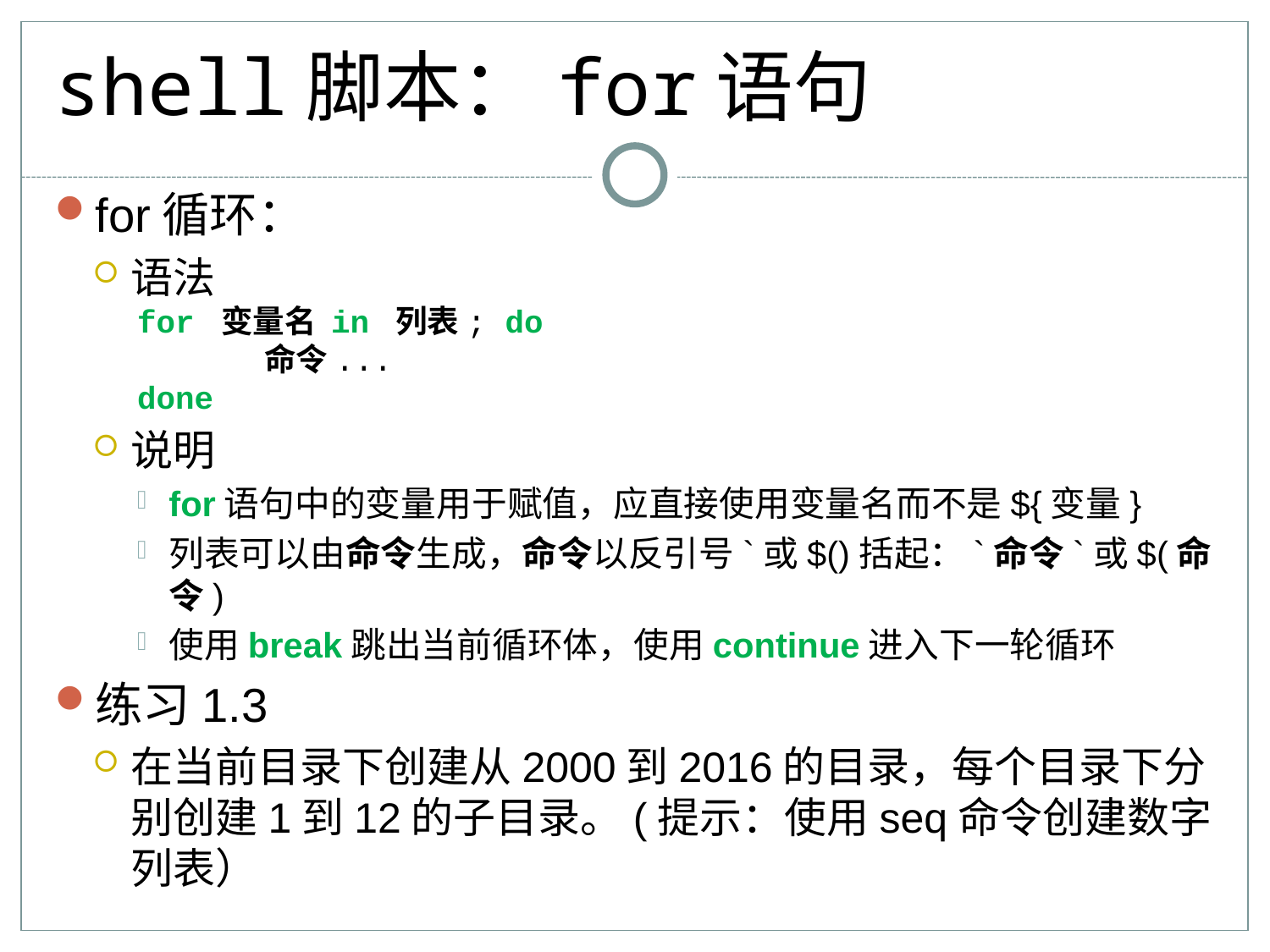

# shell脚本：for语句
for循环：
语法
for 变量名 in 列表; do
	命令...
done
说明
for语句中的变量用于赋值，应直接使用变量名而不是${变量}
列表可以由命令生成，命令以反引号`或$()括起：`命令`或$(命令)
使用break跳出当前循环体，使用continue进入下一轮循环
练习1.3
在当前目录下创建从2000到2016的目录，每个目录下分别创建1到12的子目录。(提示：使用seq命令创建数字列表）